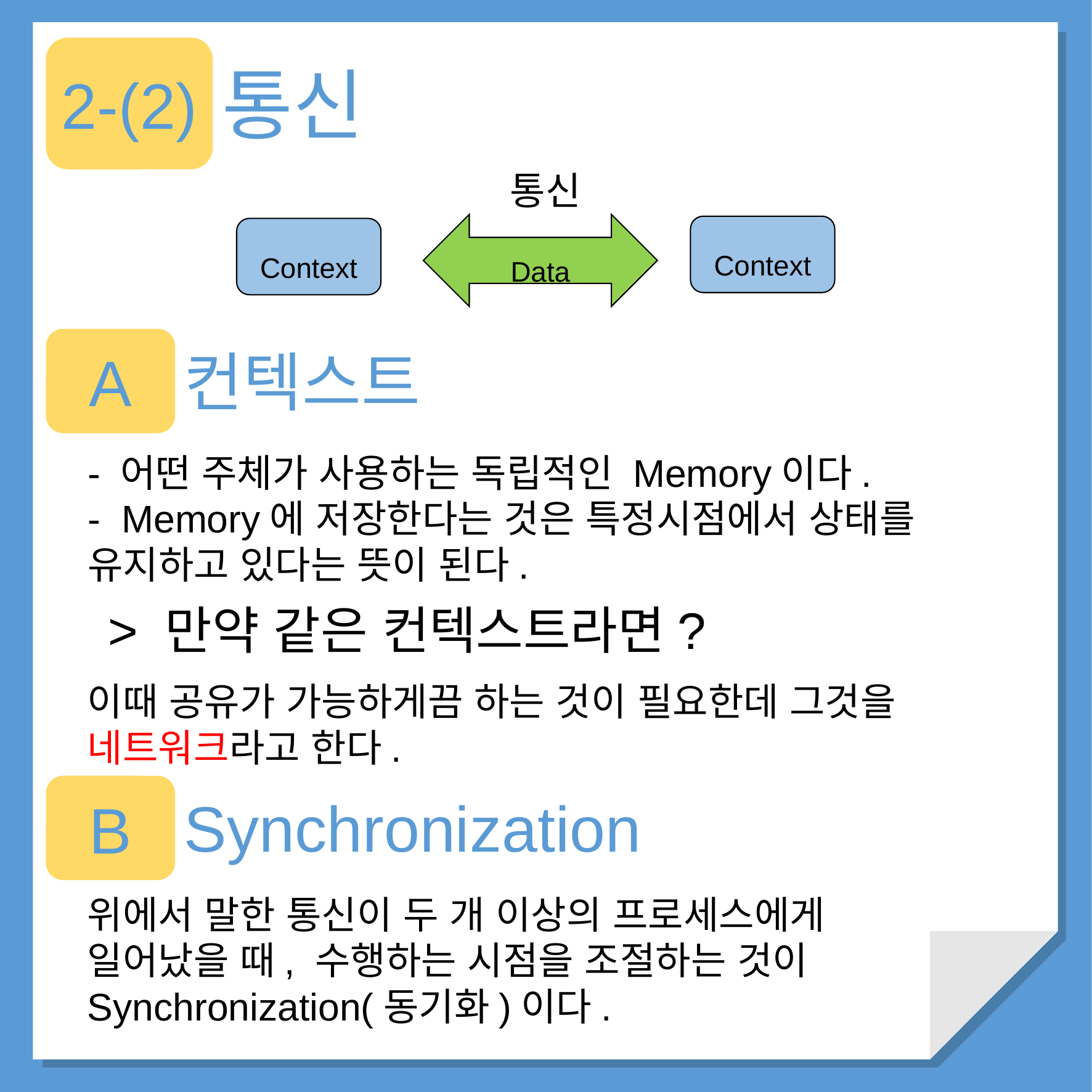

B.
Ex)
A와 B라는 두 개의 프로세스가 있을 때, A가 데이터를 쓴 후에 B가 읽어가는 통신을 해야 한다고 가정한다. 이때 B의 입장에서 A가 데이터를 썼는지 안 썼는지 모르기 때문에 알려줘야 한다. A가 데이터를 쓴 후에 B가 읽어라 라는 수행시점을 조절해주는 것이다.

동기화문제가 생기면, deadlock(교착상태)이 발생하며 교착상태는 해결이 절대 안 되는 상태를 말한다.
2-(2)
- 즉, 상태는 특정시점이 나와야 한다.
- new를 통해서 메모리를 할당하고 값을 가지게 된다. 값을 가지게 됨으로써 특정시점에 있는 값이 상태가 되는 것이다.

Ex) 컨텍스트 예시
내가 배가 고프다 > 특정시점의 혈당의 값
나이가 25살이다. > 모든 세포의 노화정도 값
통신
통신
Data
Context
Context
A
컨텍스트
- 어떤 주체가 사용하는 독립적인 Memory이다.
-  Memory에 저장한다는 것은 특정시점에서 상태를 유지하고 있다는 뜻이 된다.
> 만약 같은 컨텍스트라면?
이때 공유가 가능하게끔 하는 것이 필요한데 그것을 네트워크라고 한다.
중요한 문장을 입력해주세요
B
Synchronization
같은 컨텍스트내에서 데이터를 공유하는 것은 아는 주소를 통해 데이터를 주고받기 때문에 통신이라고 하지 않는다.
위에서 말한 통신이 두 개 이상의 프로세스에게 일어났을 때, 수행하는 시점을 조절하는 것이 Synchronization(동기화)이다.